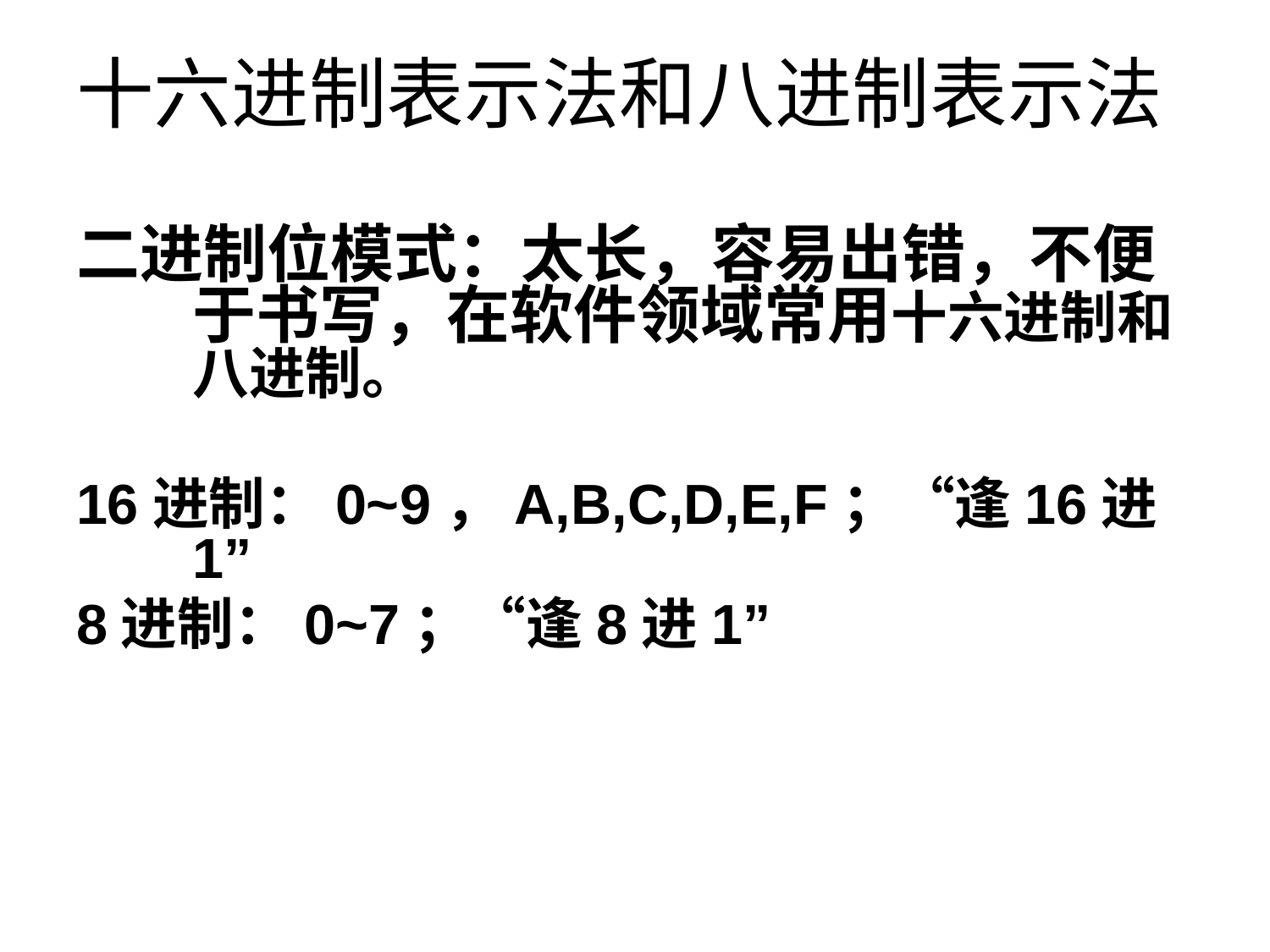

# 十六进制表示法和八进制表示法
二进制位模式：太长，容易出错，不便于书写，在软件领域常用十六进制和八进制。

16进制：0~9，A,B,C,D,E,F；“逢16进1”
8进制：0~7；“逢8进1”